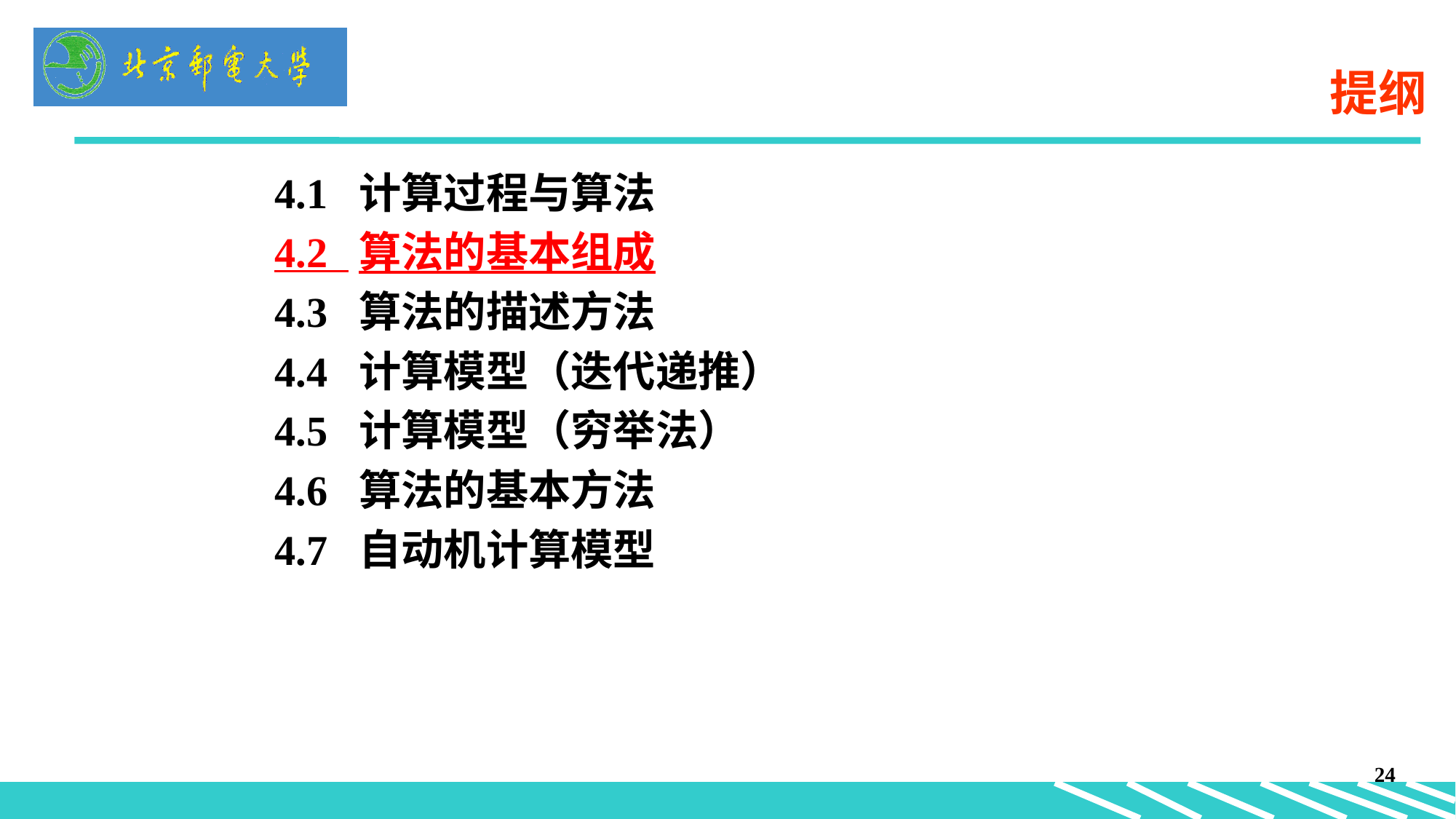

# 提纲
4.1  计算过程与算法
4.2  算法的基本组成
4.3  算法的描述方法
4.4  计算模型（迭代递推）
4.5  计算模型（穷举法）
4.6  算法的基本方法
4.7  自动机计算模型

24